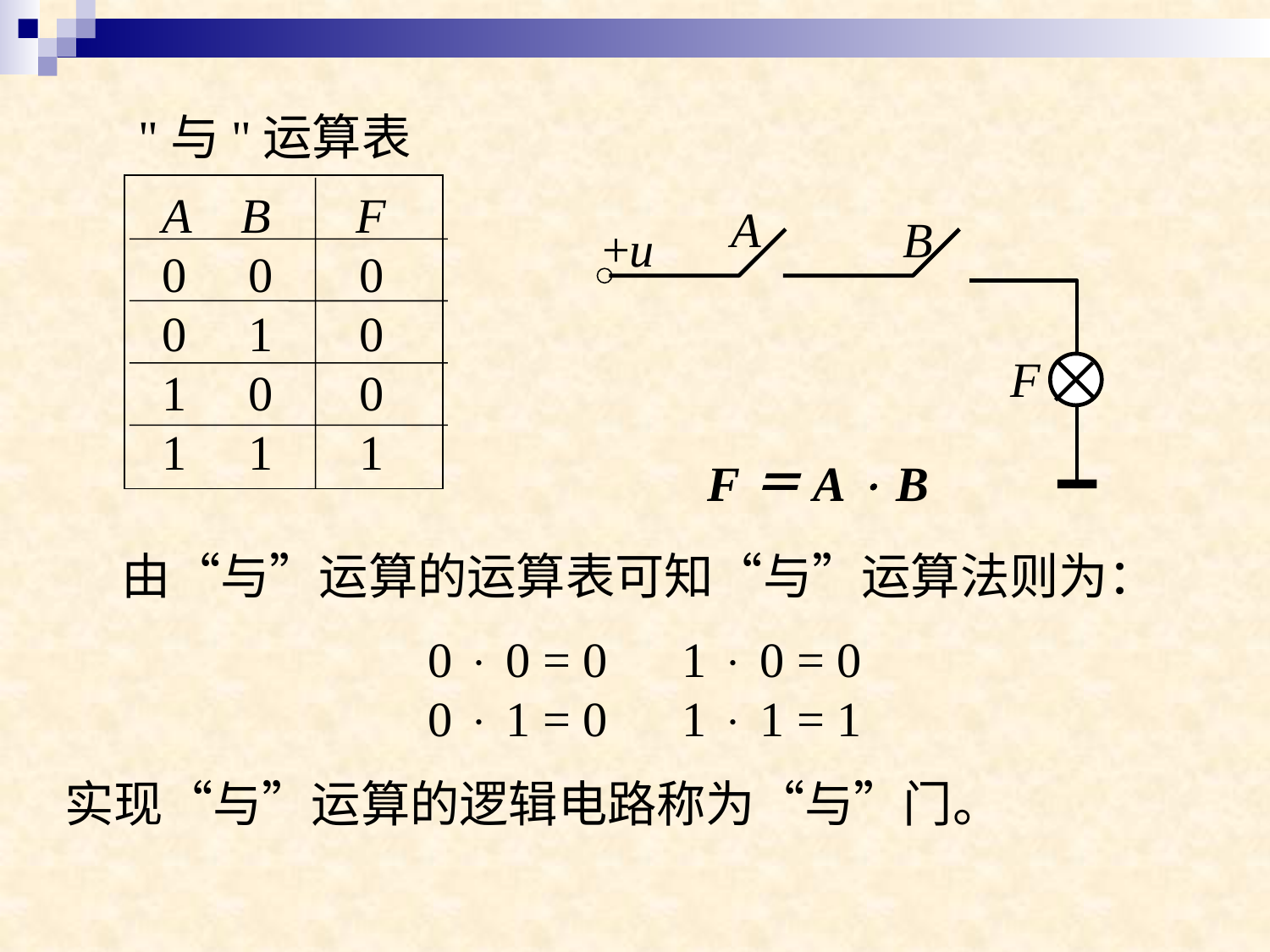

"与"运算表

A    B       F
0     0       0
0     1       0
1     0       0
1     1       1

A
B
+u

F

F＝A ⋅ B
由“与”运算的运算表可知“与”运算法则为：
0 ⋅ 0 = 0	1 ⋅ 0 = 0
0 ⋅ 1 = 0	1 ⋅ 1 = 1
实现“与”运算的逻辑电路称为“与”门。